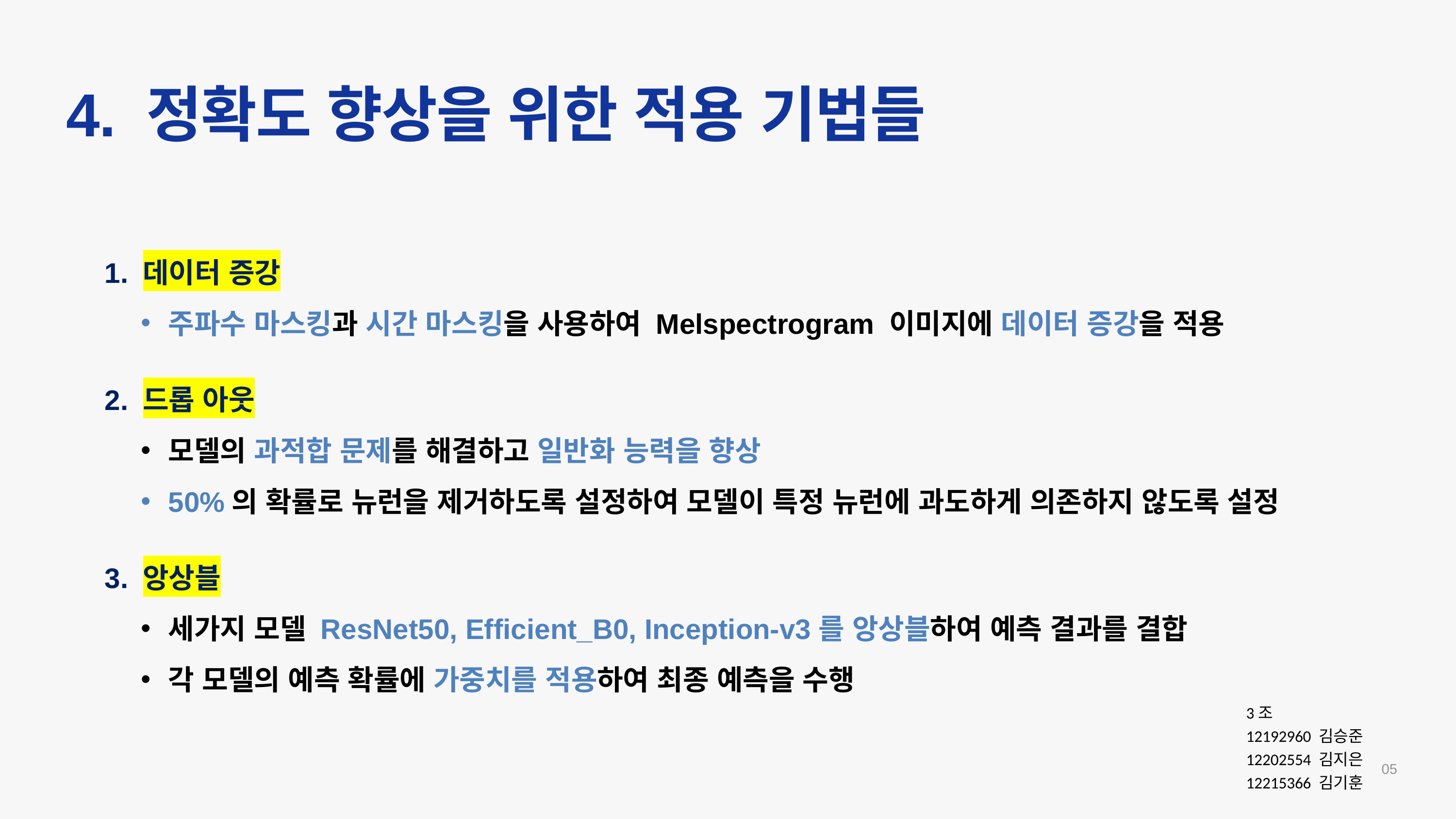

4. 정확도 향상을 위한 적용 기법들
1. 데이터 증강
주파수 마스킹과 시간 마스킹을 사용하여 Melspectrogram 이미지에 데이터 증강을 적용

2. 드롭 아웃
모델의 과적합 문제를 해결하고 일반화 능력을 향상
50%의 확률로 뉴런을 제거하도록 설정하여 모델이 특정 뉴런에 과도하게 의존하지 않도록 설정

3. 앙상블
세가지 모델 ResNet50, Efficient_B0, Inception-v3를 앙상블하여 예측 결과를 결합
각 모델의 예측 확률에 가중치를 적용하여 최종 예측을 수행

3조
12192960 김승준
12202554 김지은
12215366 김기훈
05